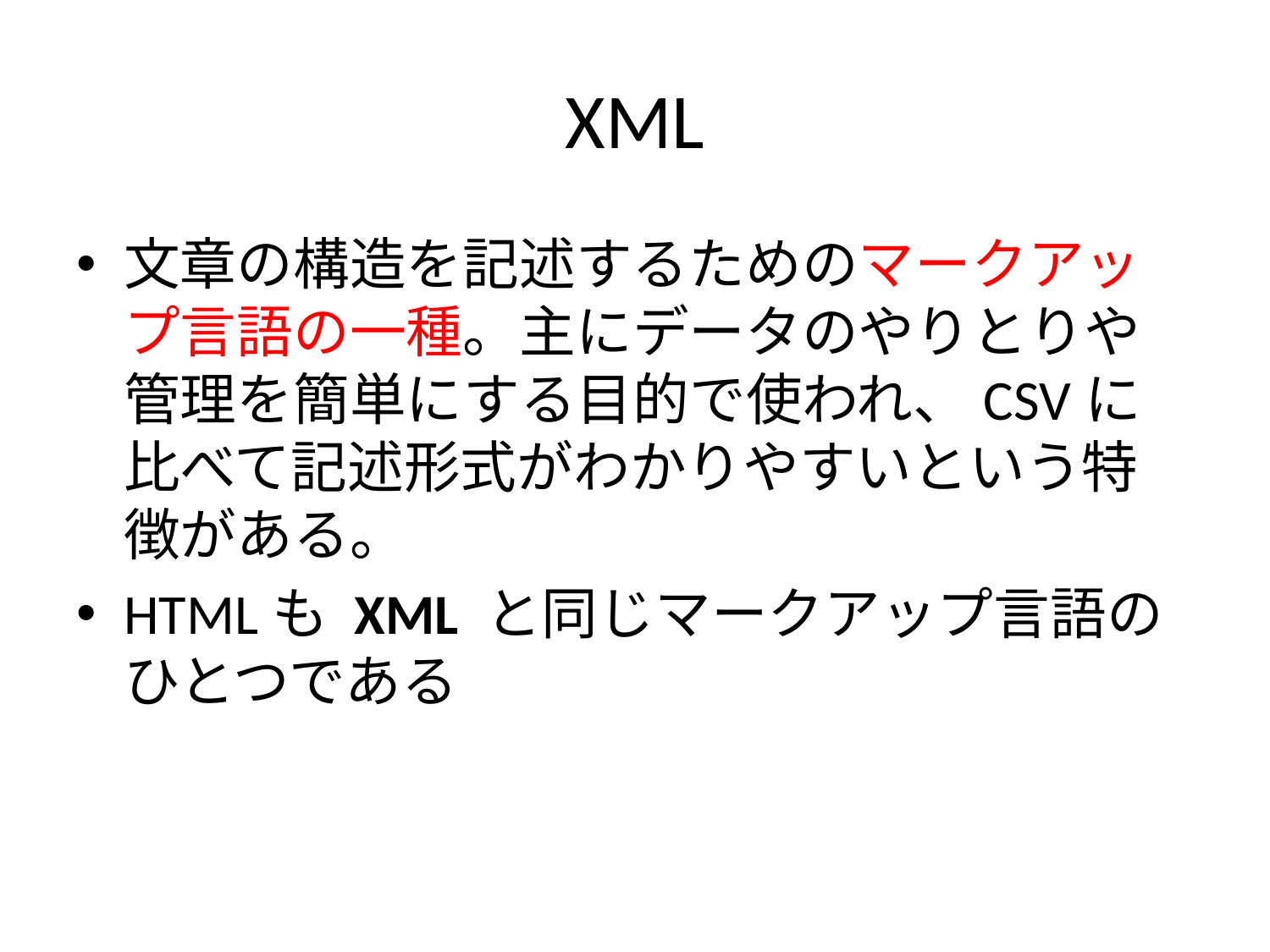

# XML
文章の構造を記述するためのマークアップ言語の一種。主にデータのやりとりや管理を簡単にする目的で使われ、CSVに比べて記述形式がわかりやすいという特徴がある。
HTMLも XML と同じマークアップ言語のひとつである